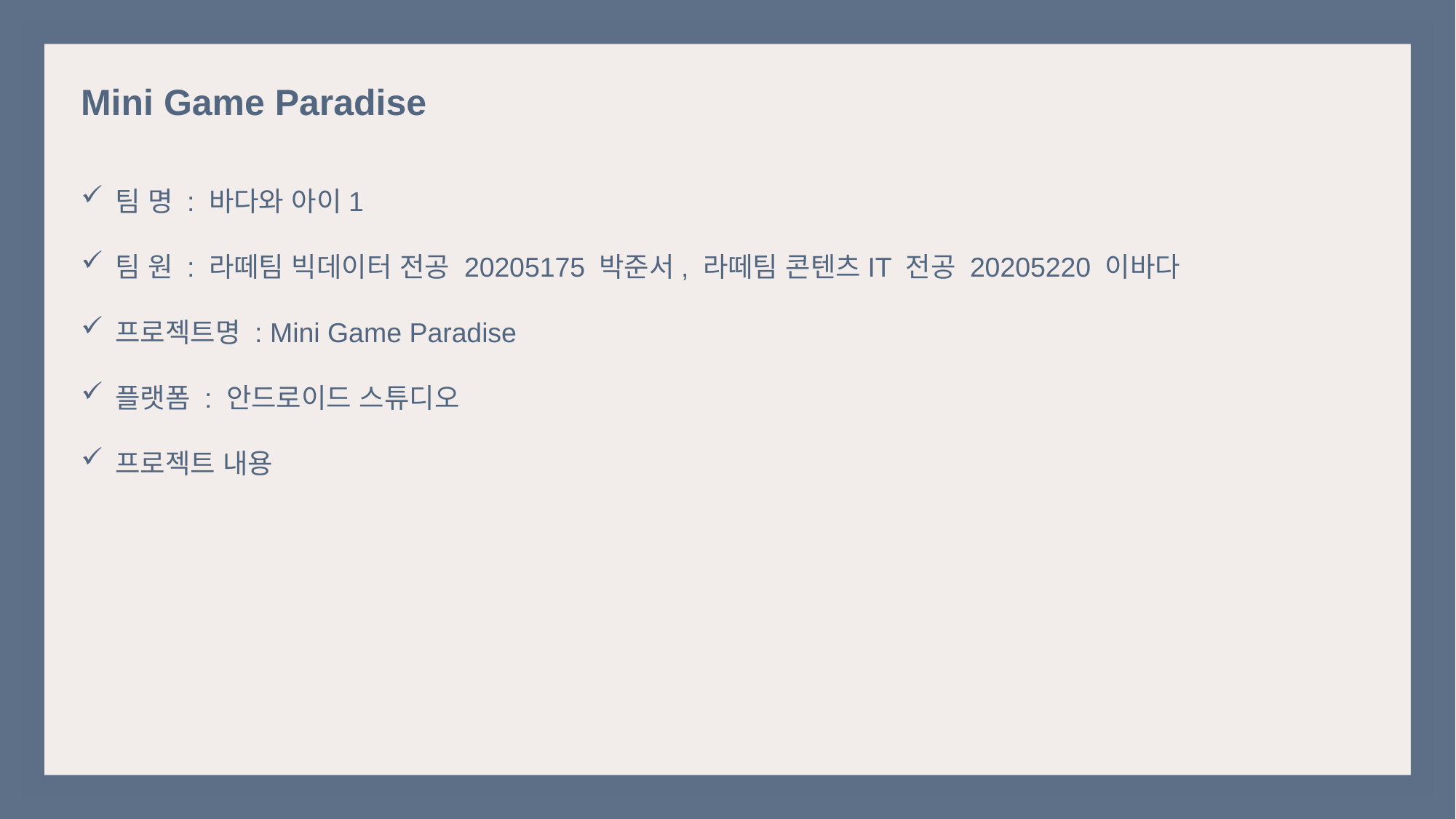

Mini Game Paradise
팀 명 : 바다와 아이1
팀 원 : 라떼팀 빅데이터 전공 20205175 박준서, 라떼팀 콘텐츠IT 전공 20205220 이바다
프로젝트명 : Mini Game Paradise
플랫폼 : 안드로이드 스튜디오
프로젝트 내용